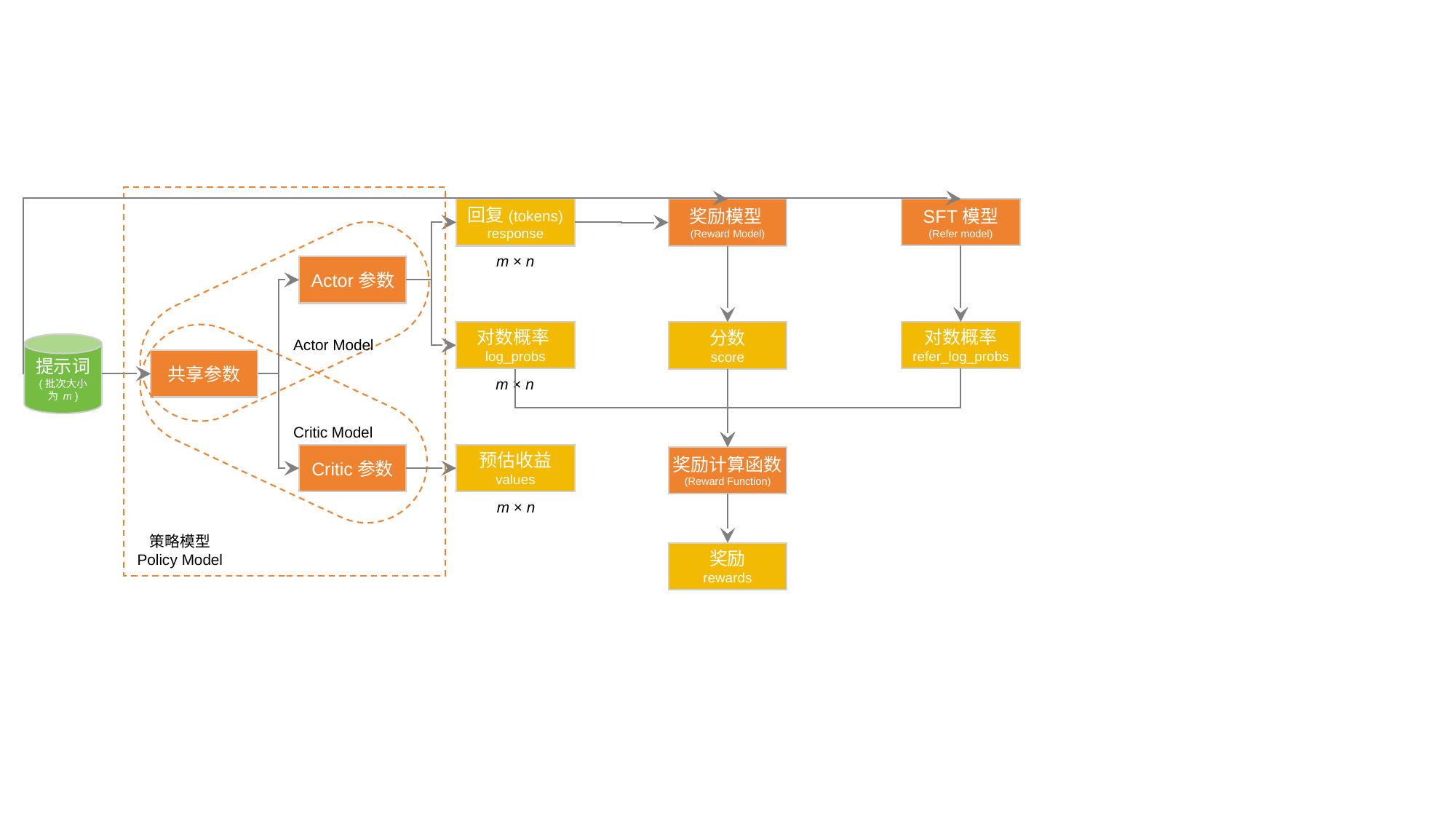

SFT模型
(Refer model)
回复(tokens)
response
奖励模型(Reward Model)
m × n
Actor参数

Actor Model
对数概率log_probs
对数概率
refer_log_probs
分数
score
提示词
(批次大小为 m )
共享参数
m × n

Critic Model
Critic参数
预估收益
values
奖励计算函数
(Reward Function)
m × n
策略模型
Policy Model
奖励
rewards